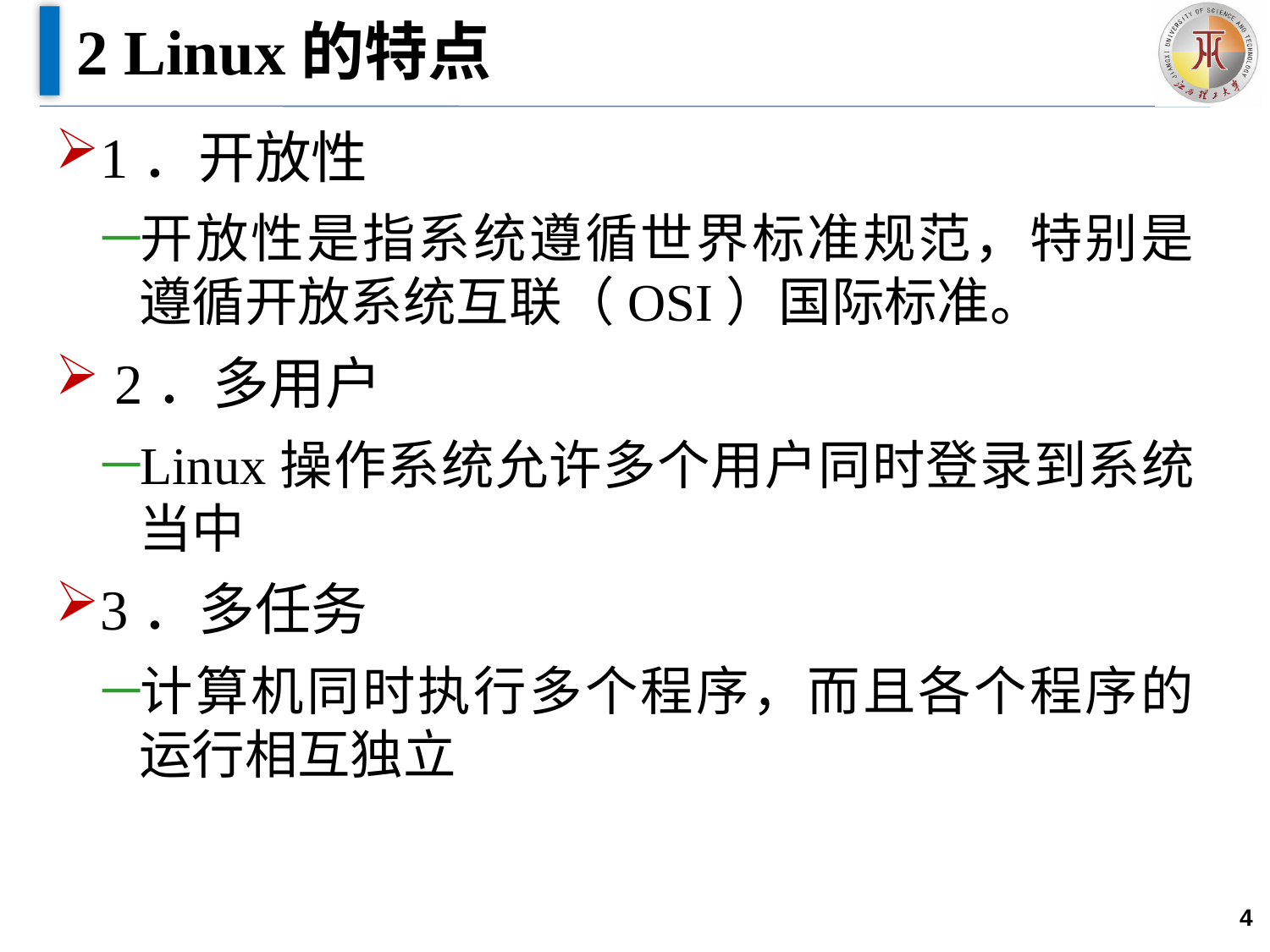

# 2 Linux的特点
1．开放性
开放性是指系统遵循世界标准规范，特别是遵循开放系统互联（OSI）国际标准。
 2．多用户
Linux操作系统允许多个用户同时登录到系统当中
3．多任务
计算机同时执行多个程序，而且各个程序的运行相互独立
4